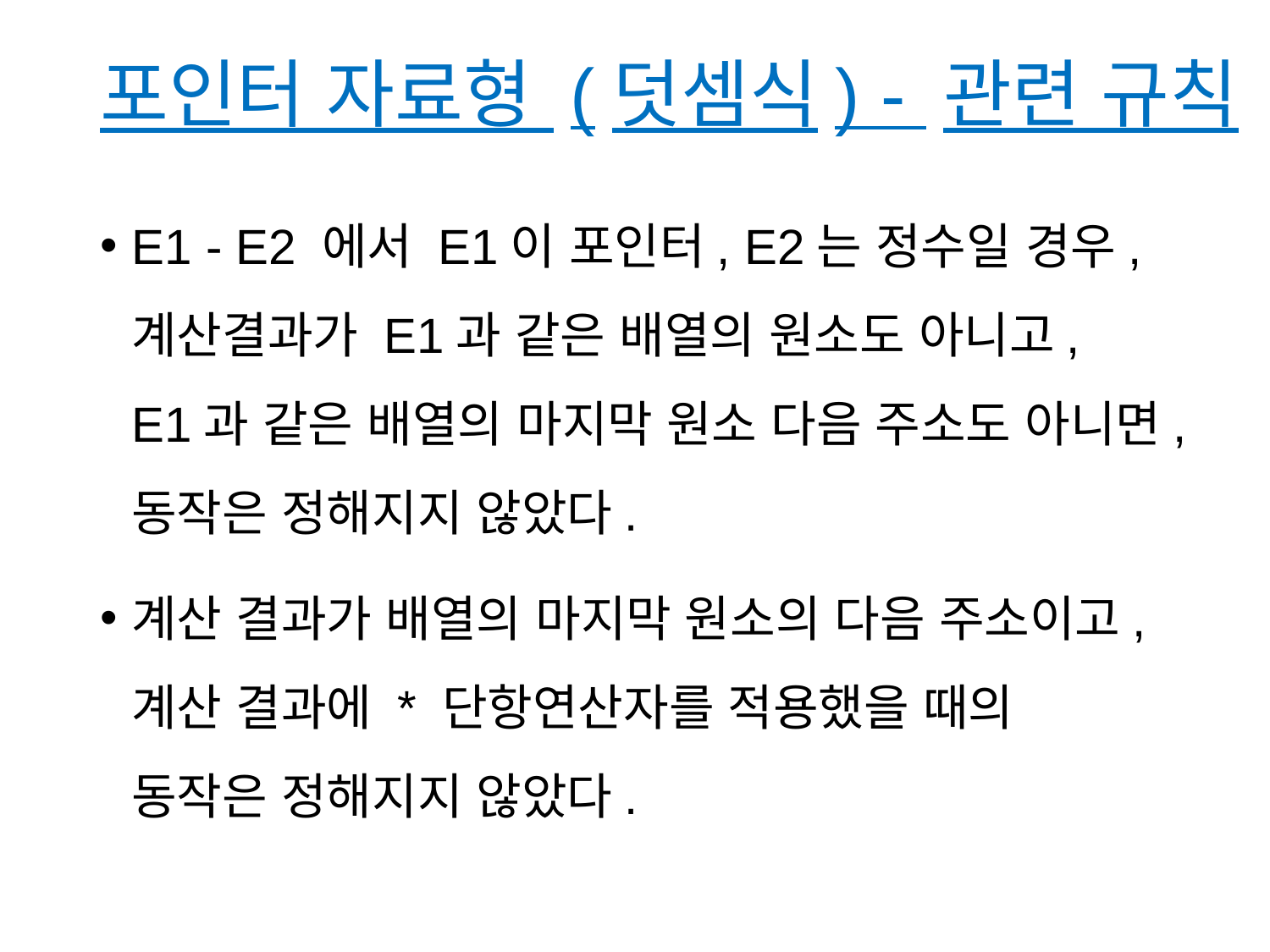

# 포인터 자료형 (덧셈식) - 관련 규칙
E1 - E2 에서 E1이 포인터, E2는 정수일 경우,
계산결과가 E1과 같은 배열의 원소도 아니고,
E1과 같은 배열의 마지막 원소 다음 주소도 아니면,
동작은 정해지지 않았다.
계산 결과가 배열의 마지막 원소의 다음 주소이고, 계산 결과에 * 단항연산자를 적용했을 때의
동작은 정해지지 않았다.